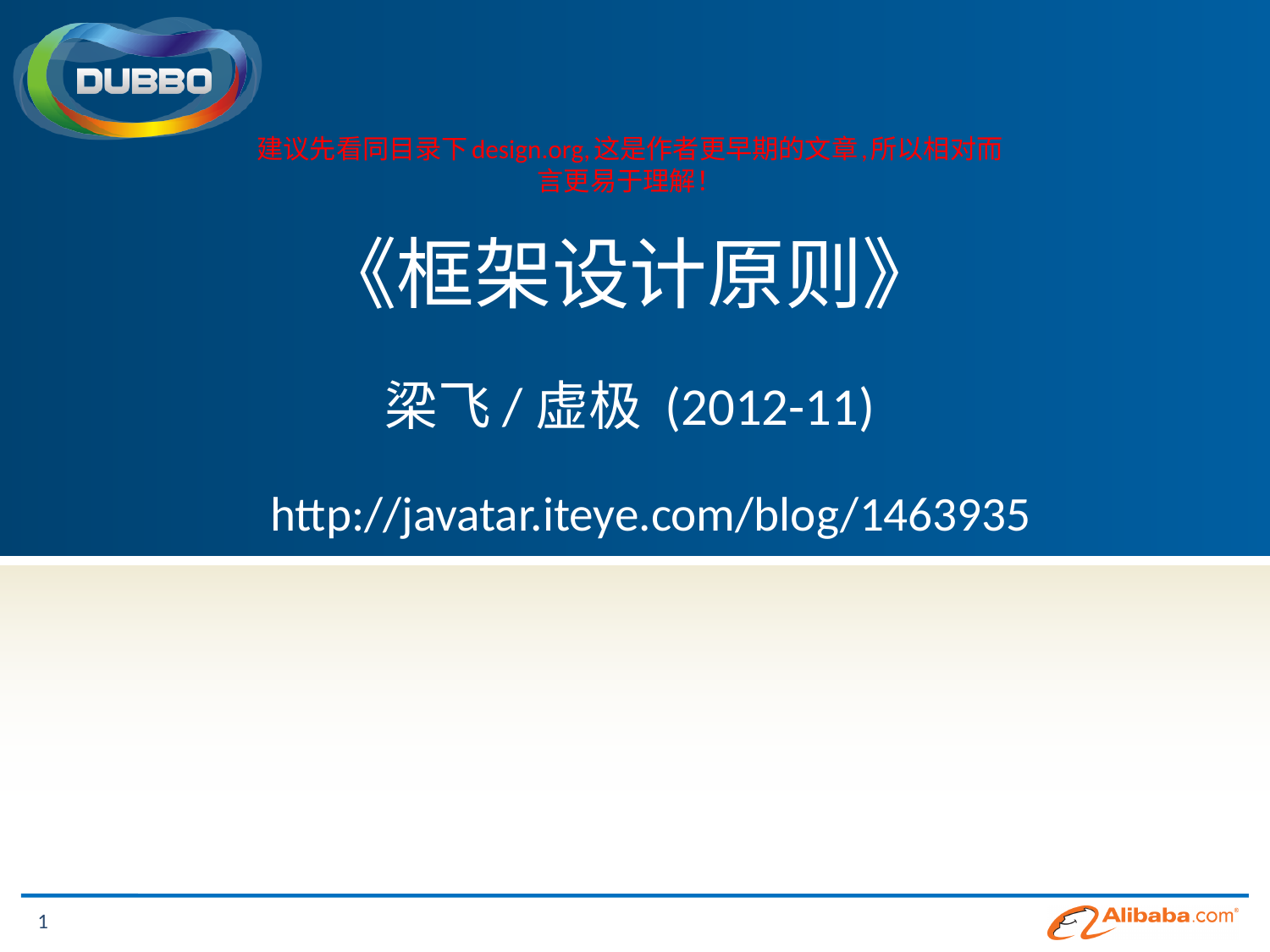

建议先看同目录下design.org,这是作者更早期的文章,所以相对而言更易于理解！
# 《框架设计原则》
梁飞/虚极 (2012-11)
http://javatar.iteye.com/blog/1463935
1